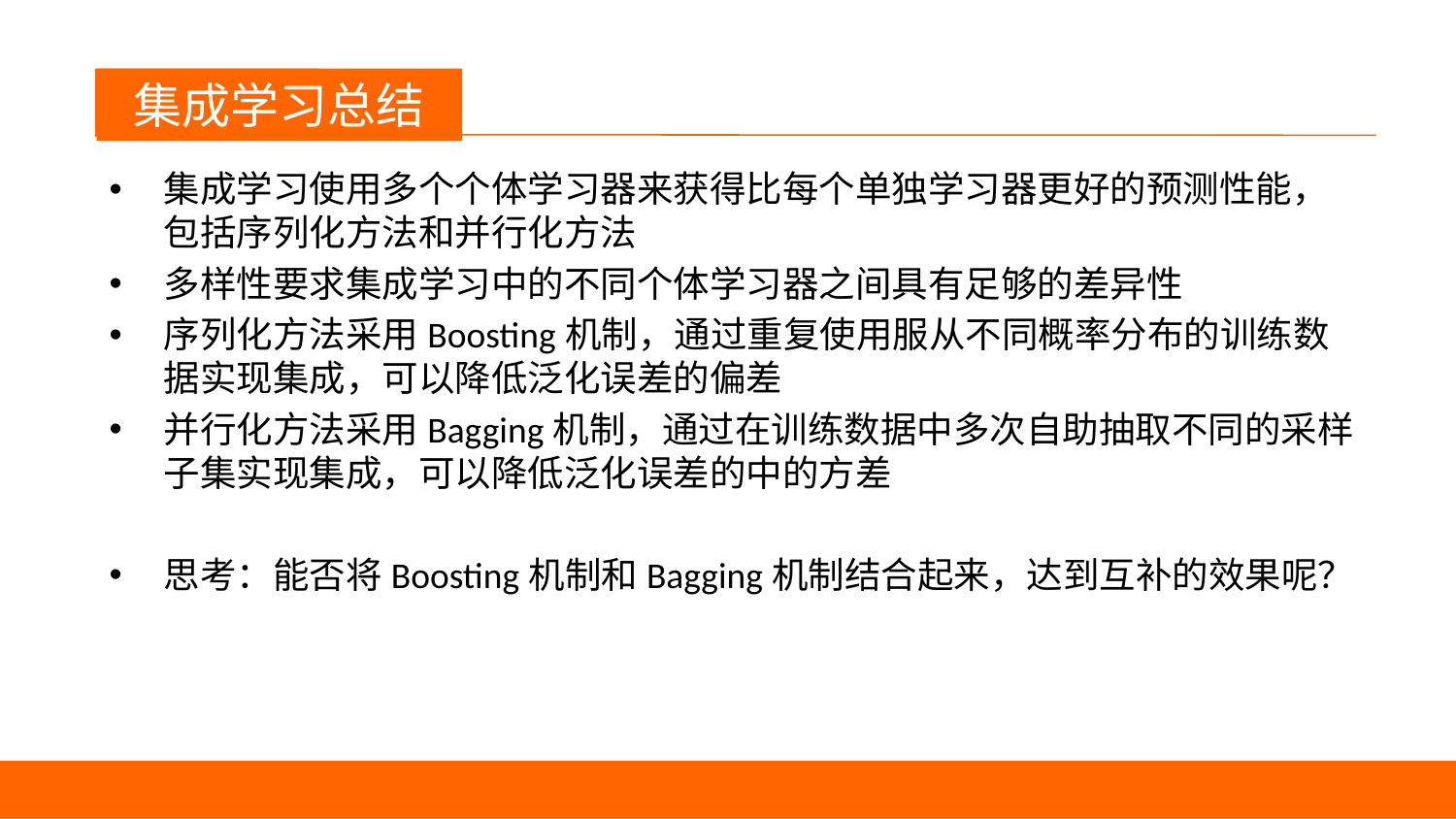

集成学习总结
集成学习使用多个个体学习器来获得比每个单独学习器更好的预测性能，包括序列化方法和并行化方法
多样性要求集成学习中的不同个体学习器之间具有足够的差异性
序列化方法采用Boosting机制，通过重复使用服从不同概率分布的训练数据实现集成，可以降低泛化误差的偏差
并行化方法采用Bagging机制，通过在训练数据中多次自助抽取不同的采样子集实现集成，可以降低泛化误差的中的方差

思考：能否将Boosting机制和Bagging机制结合起来，达到互补的效果呢？